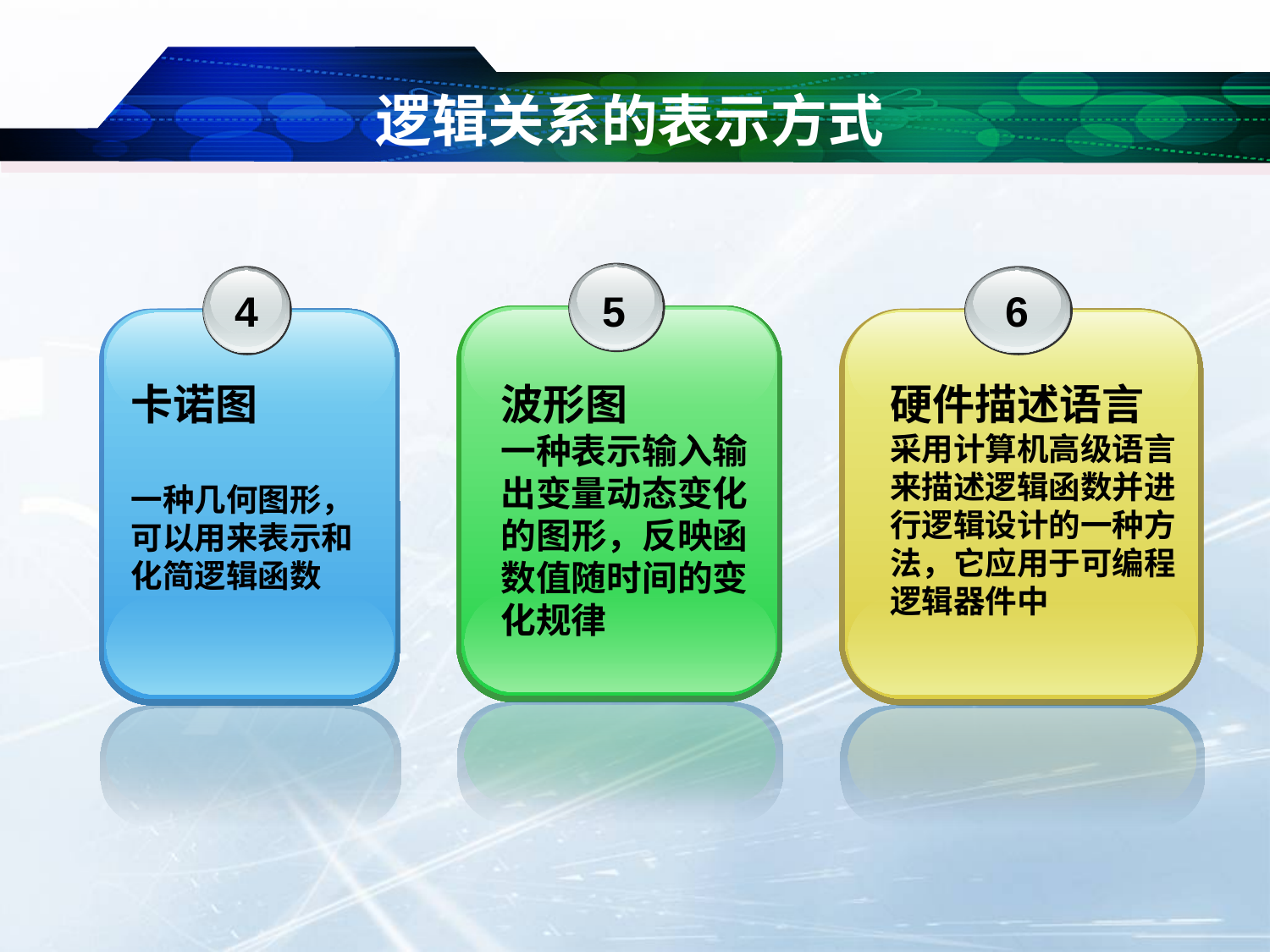

# 逻辑关系的表示方式

4
卡诺图

一种几何图形，可以用来表示和化简逻辑函数

6
硬件描述语言
采用计算机高级语言来描述逻辑函数并进行逻辑设计的一种方法，它应用于可编程逻辑器件中
5
波形图
一种表示输入输出变量动态变化的图形，反映函数值随时间的变化规律